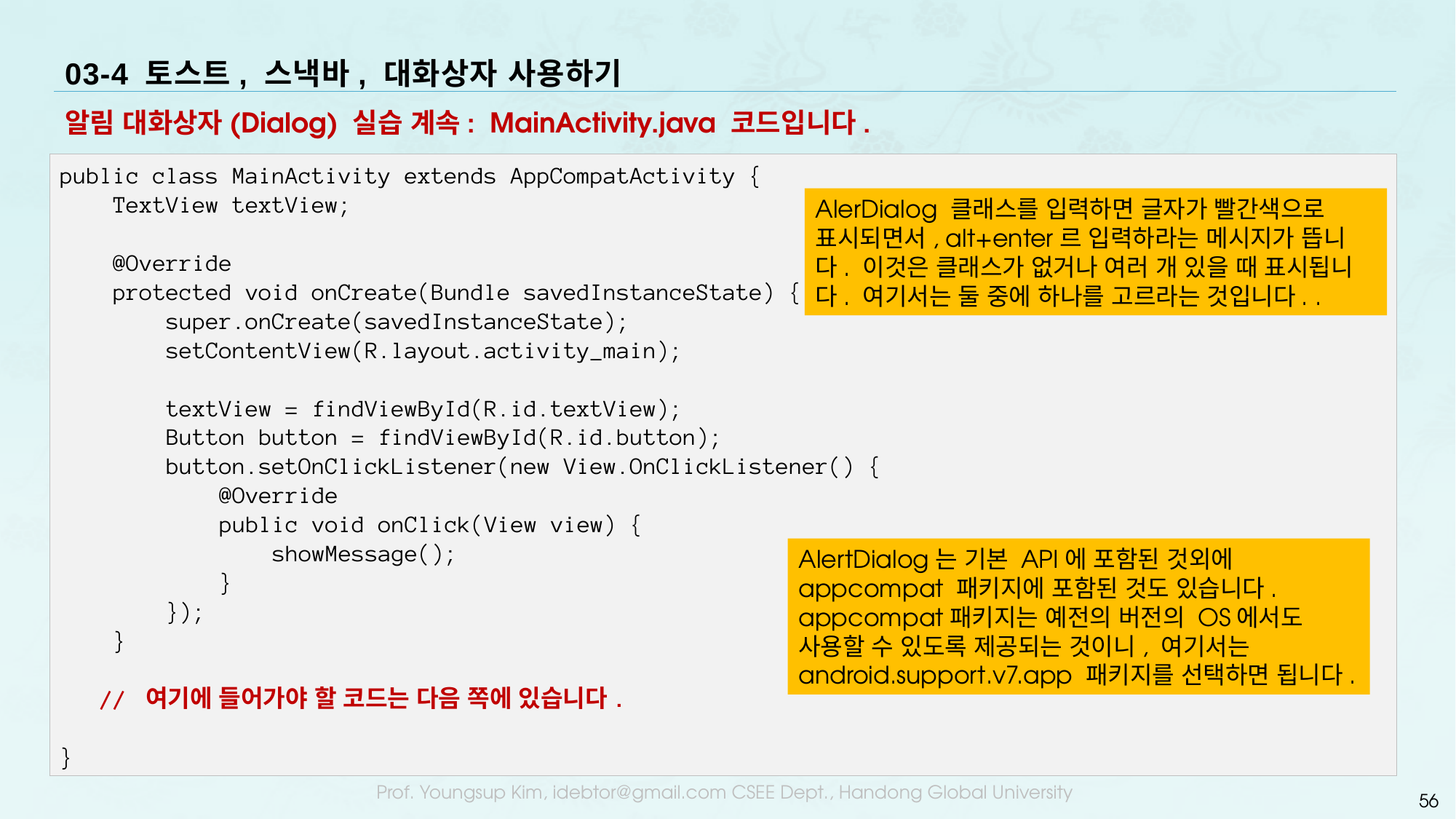

# 03-4 토스트, 스낵바, 대화상자 사용하기
알림 대화상자(Dialog) 실습 계속:  MainActivity.java 코드입니다.

public class MainActivity extends AppCompatActivity {
    TextView textView;

    @Override
    protected void onCreate(Bundle savedInstanceState) {
        super.onCreate(savedInstanceState);
        setContentView(R.layout.activity_main);

        textView = findViewById(R.id.textView);
        Button button = findViewById(R.id.button);
        button.setOnClickListener(new View.OnClickListener() {
            @Override
            public void onClick(View view) {
                showMessage();
            }
        });
    }

   // 여기에 들어가야 할 코드는 다음 쪽에 있습니다.

}
AlerDialog 클래스를 입력하면 글자가 빨간색으로 표시되면서, alt+enter르 입력하라는 메시지가 뜹니다. 이것은 클래스가 없거나 여러 개 있을 때 표시됩니다. 여기서는 둘 중에 하나를 고르라는 것입니다. .
AlertDialog는 기본 API에 포함된 것외에 appcompat 패키지에 포함된 것도 있습니다. appcompat패키지는 예전의 버전의 OS에서도 사용할 수 있도록 제공되는 것이니, 여기서는 android.support.v7.app 패키지를 선택하면 됩니다.
56